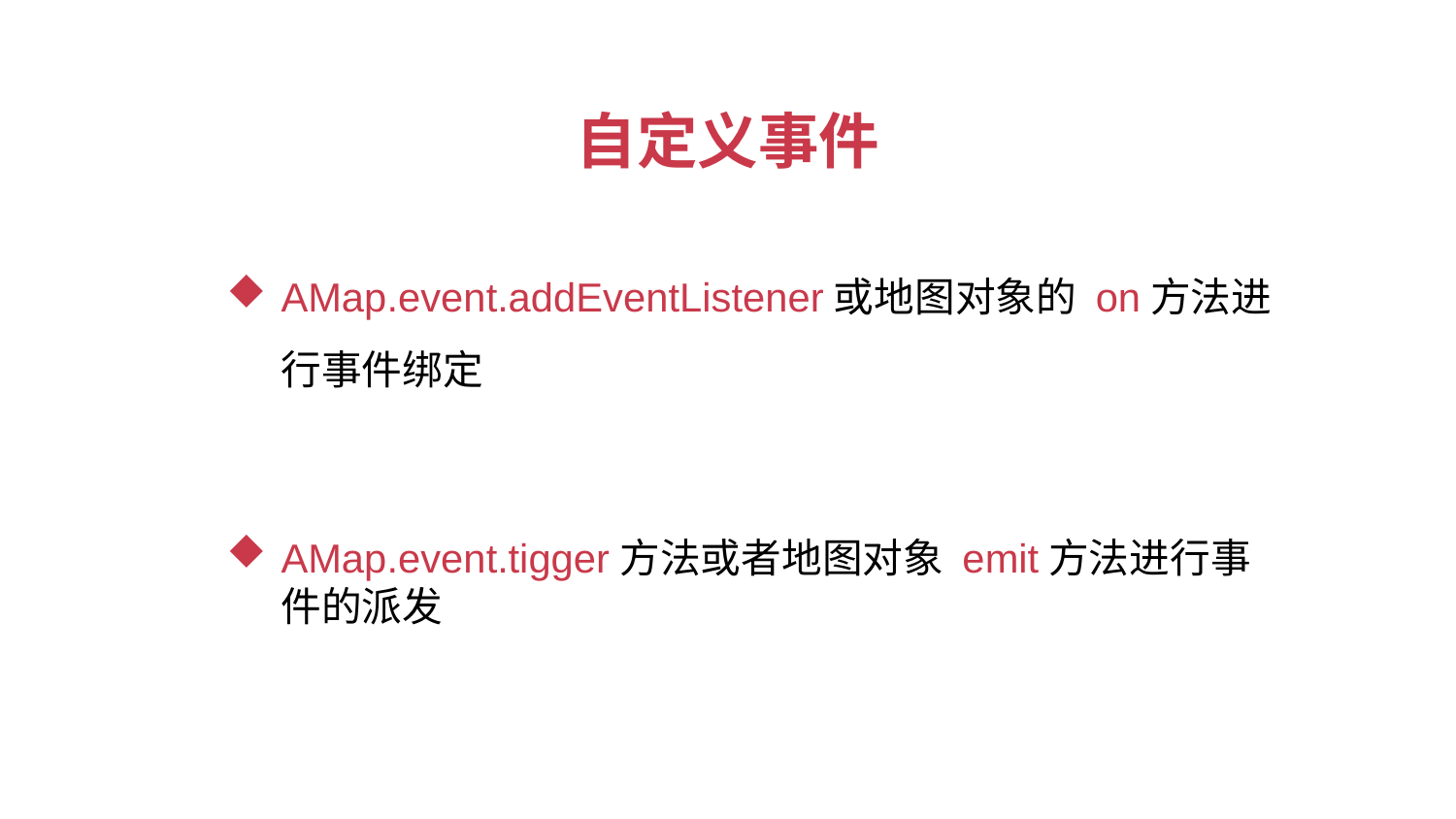

自定义事件
AMap.event.addEventListener或地图对象的 on方法进行事件绑定
AMap.event.tigger方法或者地图对象 emit方法进行事件的派发